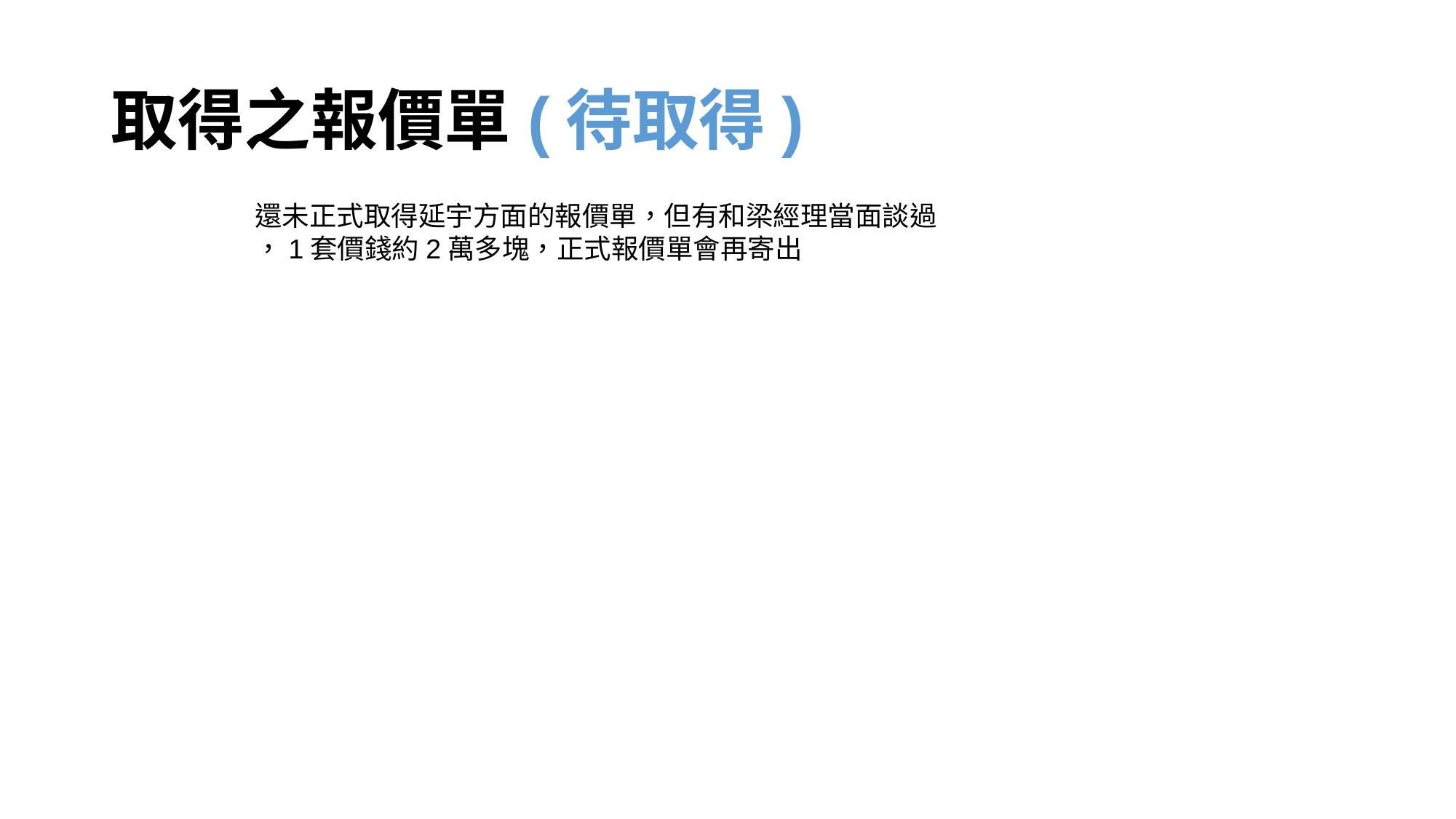

# 取得之報價單(待取得)
還未正式取得延宇方面的報價單，但有和梁經理當面談過
，1套價錢約2萬多塊，正式報價單會再寄出